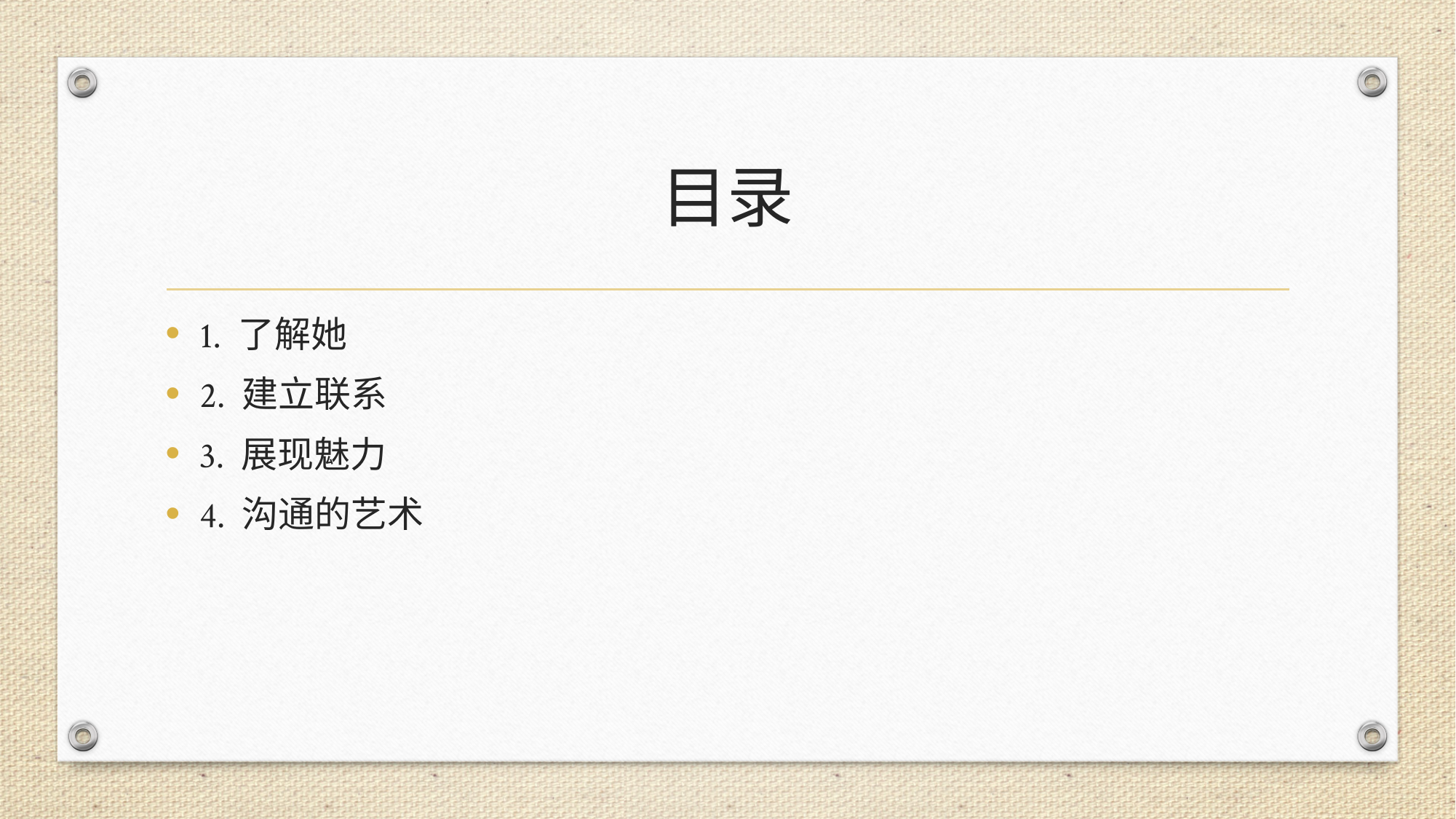

# 目录
1. 了解她
2. 建立联系
3. 展现魅力
4. 沟通的艺术